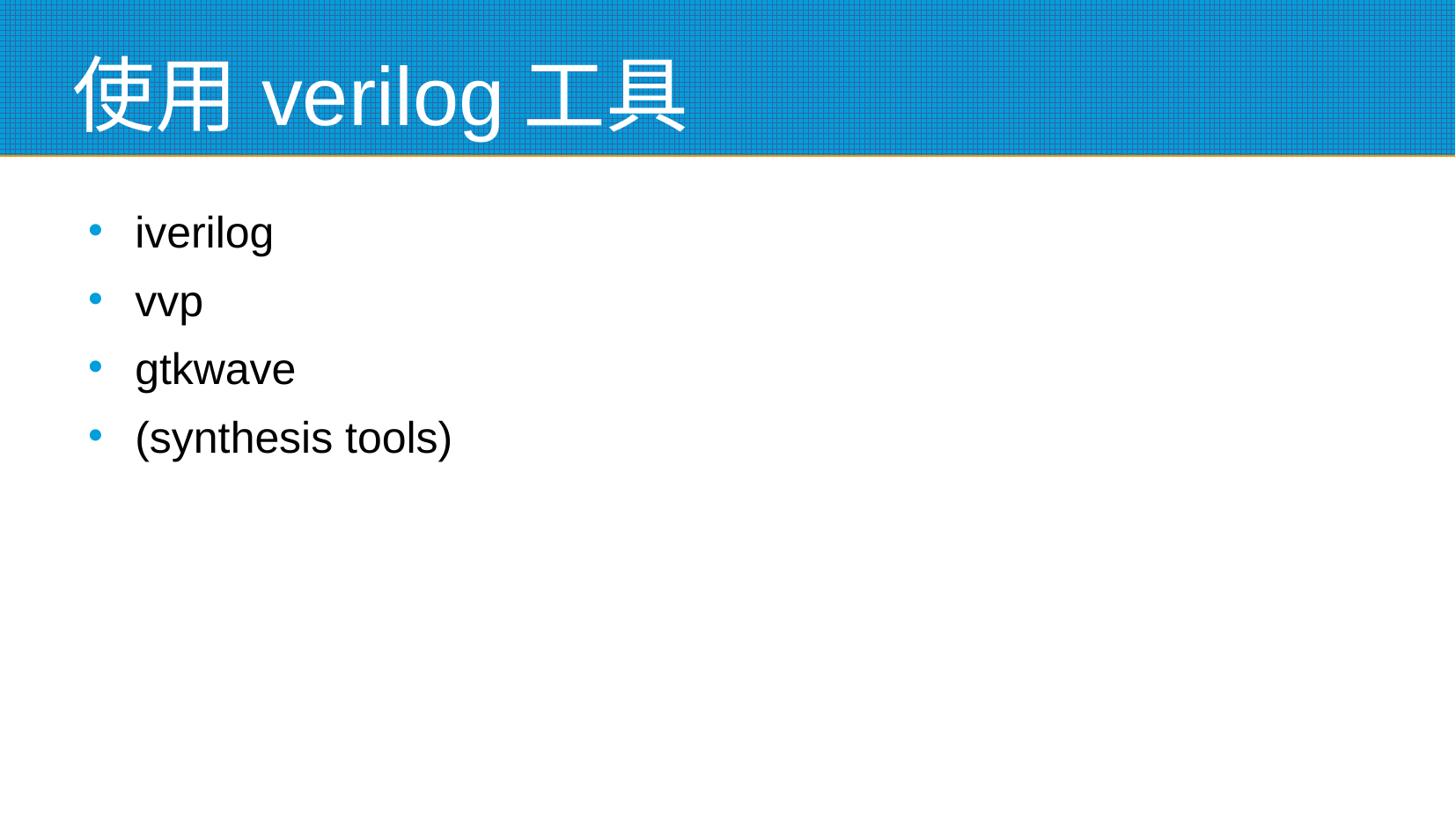

# 使用verilog工具
iverilog
vvp
gtkwave
(synthesis tools)